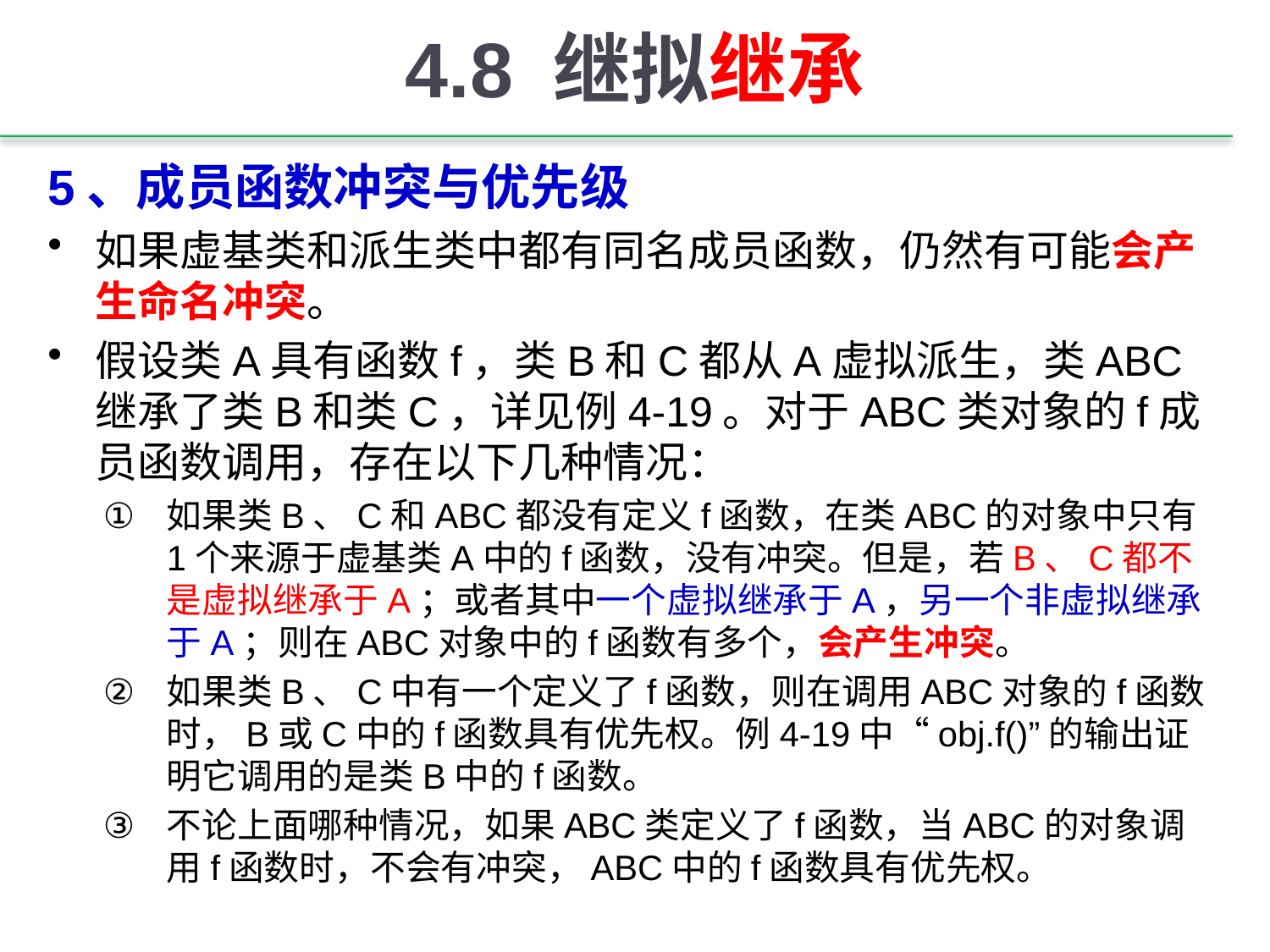

# 4.8 继拟继承
5、成员函数冲突与优先级
如果虚基类和派生类中都有同名成员函数，仍然有可能会产生命名冲突。
假设类A具有函数f，类B和C都从A虚拟派生，类ABC继承了类B和类C，详见例4-19。对于ABC类对象的f成员函数调用，存在以下几种情况：
如果类B、C和ABC都没有定义f函数，在类ABC的对象中只有1个来源于虚基类A中的f函数，没有冲突。但是，若B、C都不是虚拟继承于A；或者其中一个虚拟继承于A，另一个非虚拟继承于A；则在ABC对象中的f函数有多个，会产生冲突。
如果类B、C中有一个定义了f函数，则在调用ABC对象的f函数时，B或C中的f函数具有优先权。例4-19中“obj.f()”的输出证明它调用的是类B中的f函数。
不论上面哪种情况，如果ABC类定义了f函数，当ABC的对象调用f函数时，不会有冲突，ABC中的f函数具有优先权。